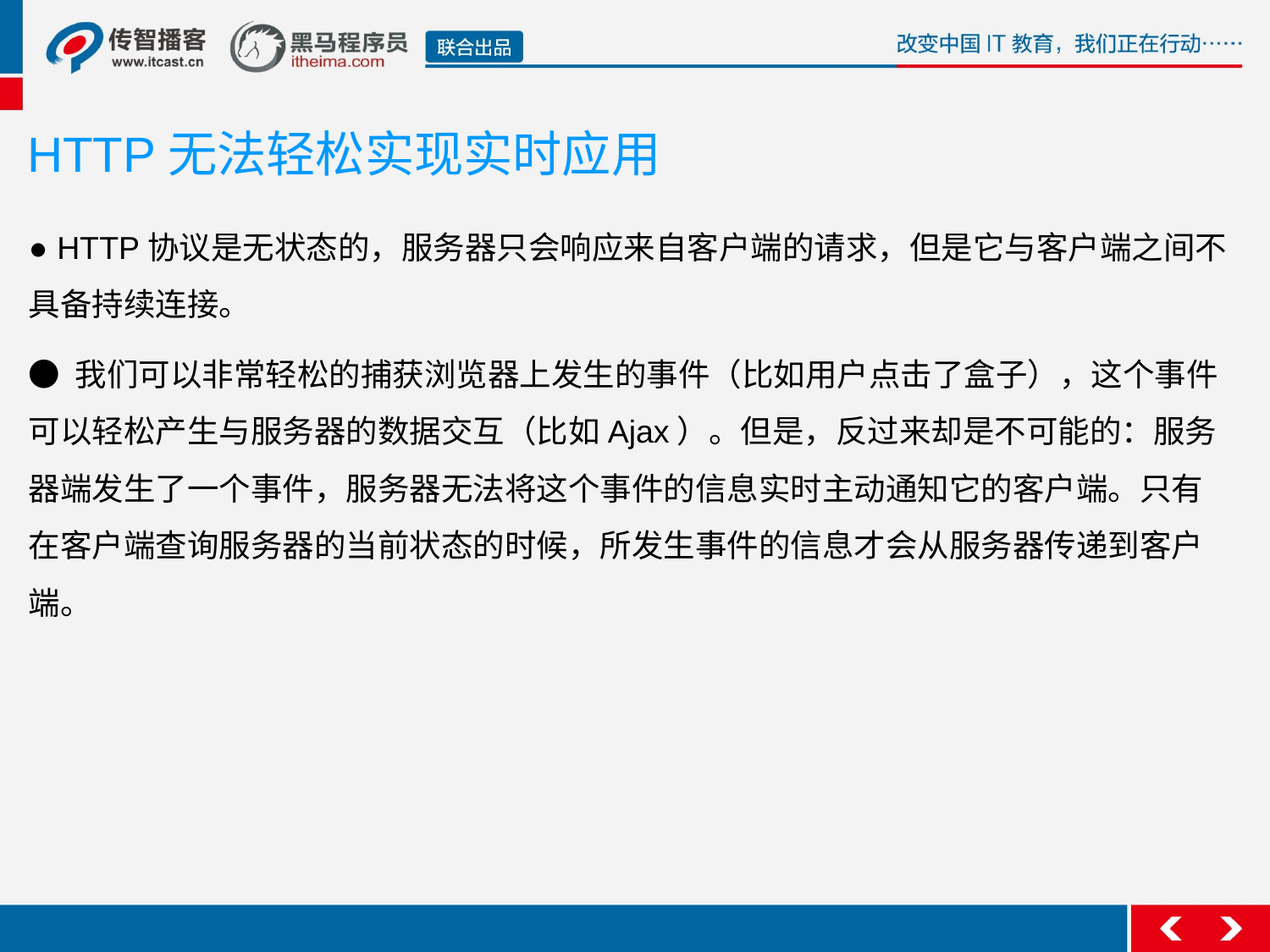

HTTP无法轻松实现实时应用
● HTTP协议是无状态的，服务器只会响应来自客户端的请求，但是它与客户端之间不具备持续连接。
● 我们可以非常轻松的捕获浏览器上发生的事件（比如用户点击了盒子），这个事件可以轻松产生与服务器的数据交互（比如Ajax）。但是，反过来却是不可能的：服务器端发生了一个事件，服务器无法将这个事件的信息实时主动通知它的客户端。只有在客户端查询服务器的当前状态的时候，所发生事件的信息才会从服务器传递到客户端。